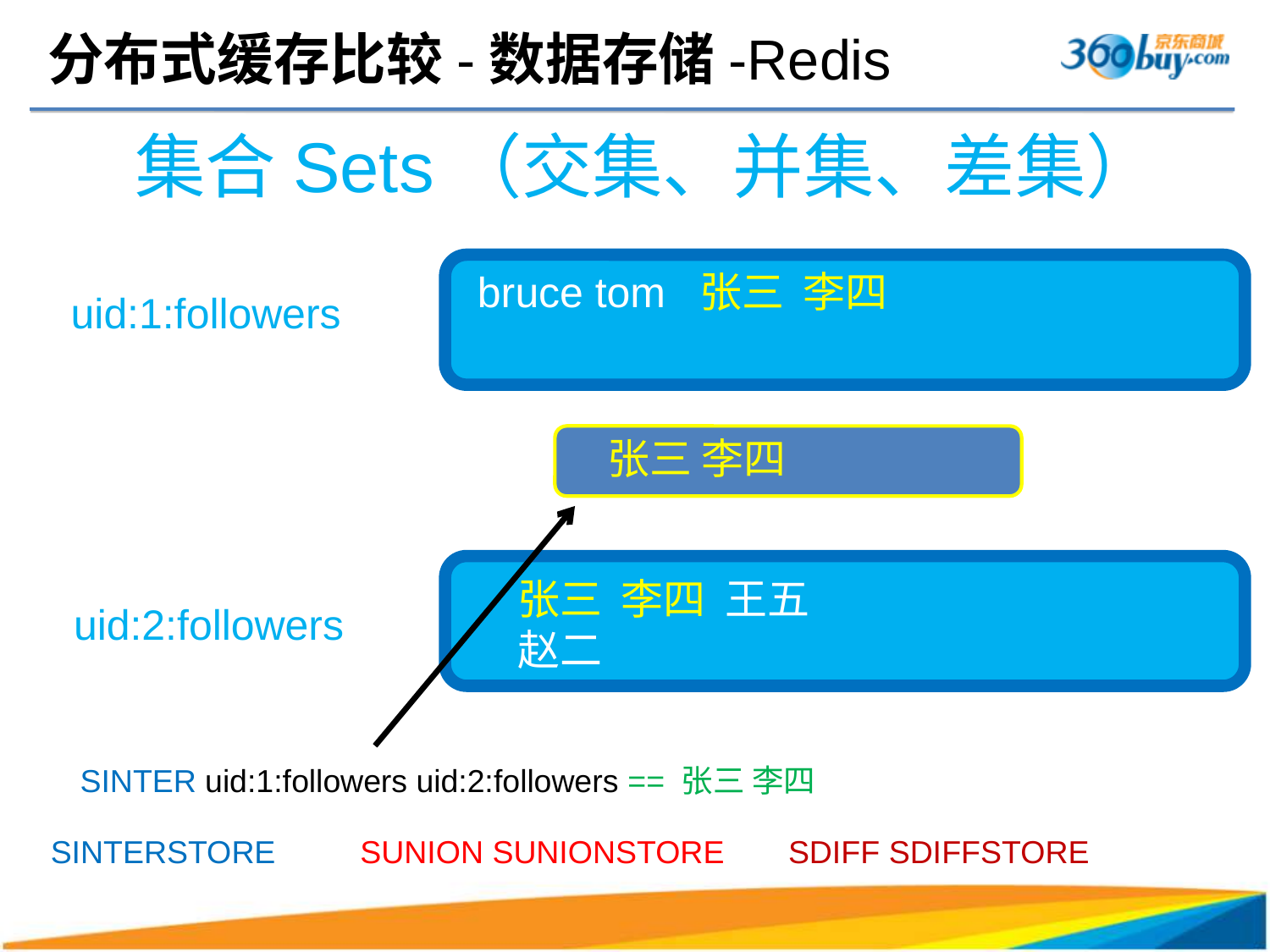

# 分布式缓存比较-数据存储-Redis
集合Sets（交集、并集、差集）

bruce tom  张三  李四
uid:1:followers

张三 李四

张三  李四  王五
赵二
uid:2:followers
SINTER uid:1:followers uid:2:followers == 张三 李四
SINTERSTORE
SUNION SUNIONSTORE
SDIFF SDIFFSTORE